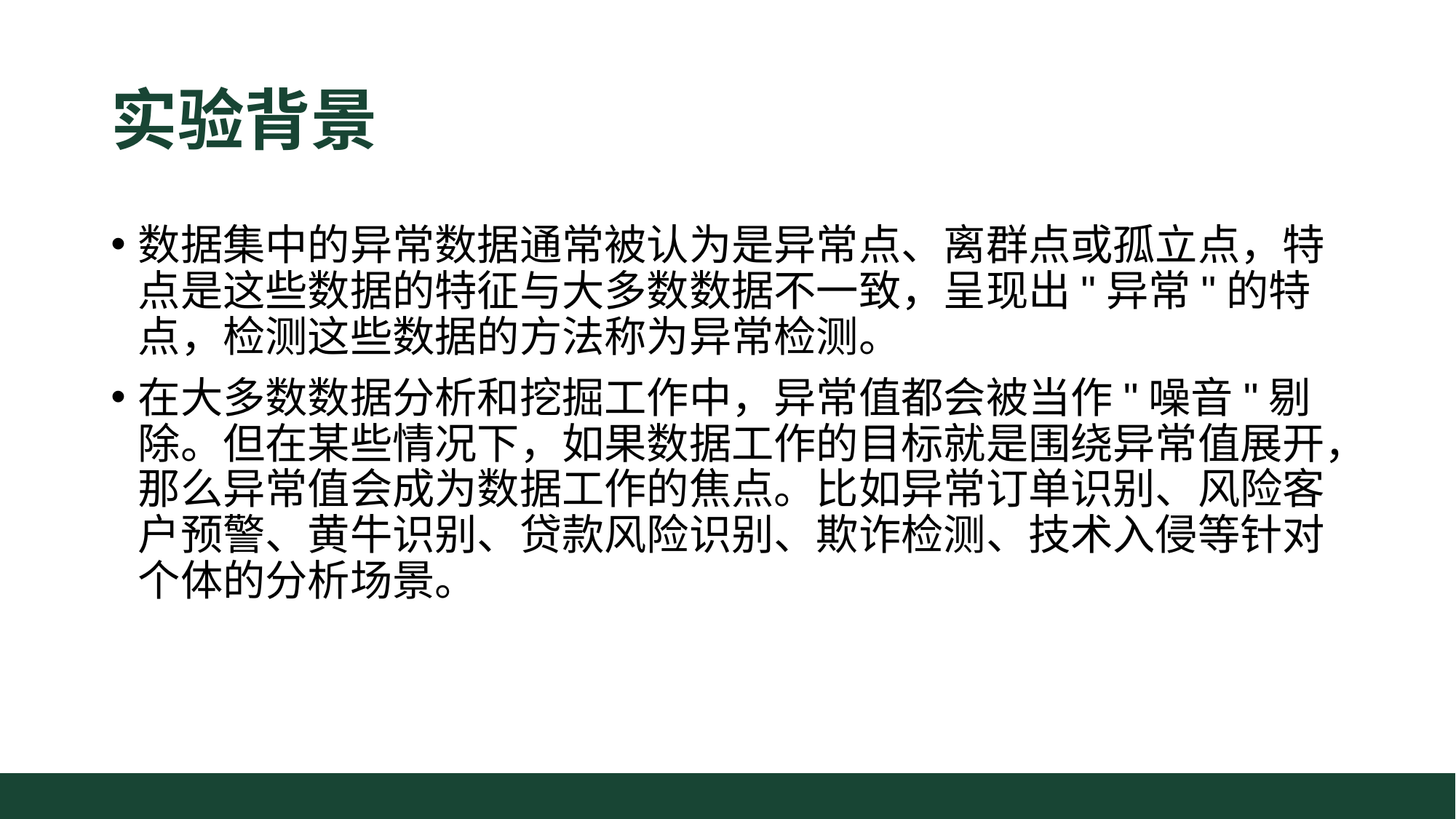

# 实验背景
数据集中的异常数据通常被认为是异常点、离群点或孤立点，特点是这些数据的特征与大多数数据不一致，呈现出"异常"的特点，检测这些数据的方法称为异常检测。
在大多数数据分析和挖掘工作中，异常值都会被当作"噪音"剔除。但在某些情况下，如果数据工作的目标就是围绕异常值展开，那么异常值会成为数据工作的焦点。比如异常订单识别、风险客户预警、黄牛识别、贷款风险识别、欺诈检测、技术入侵等针对个体的分析场景。